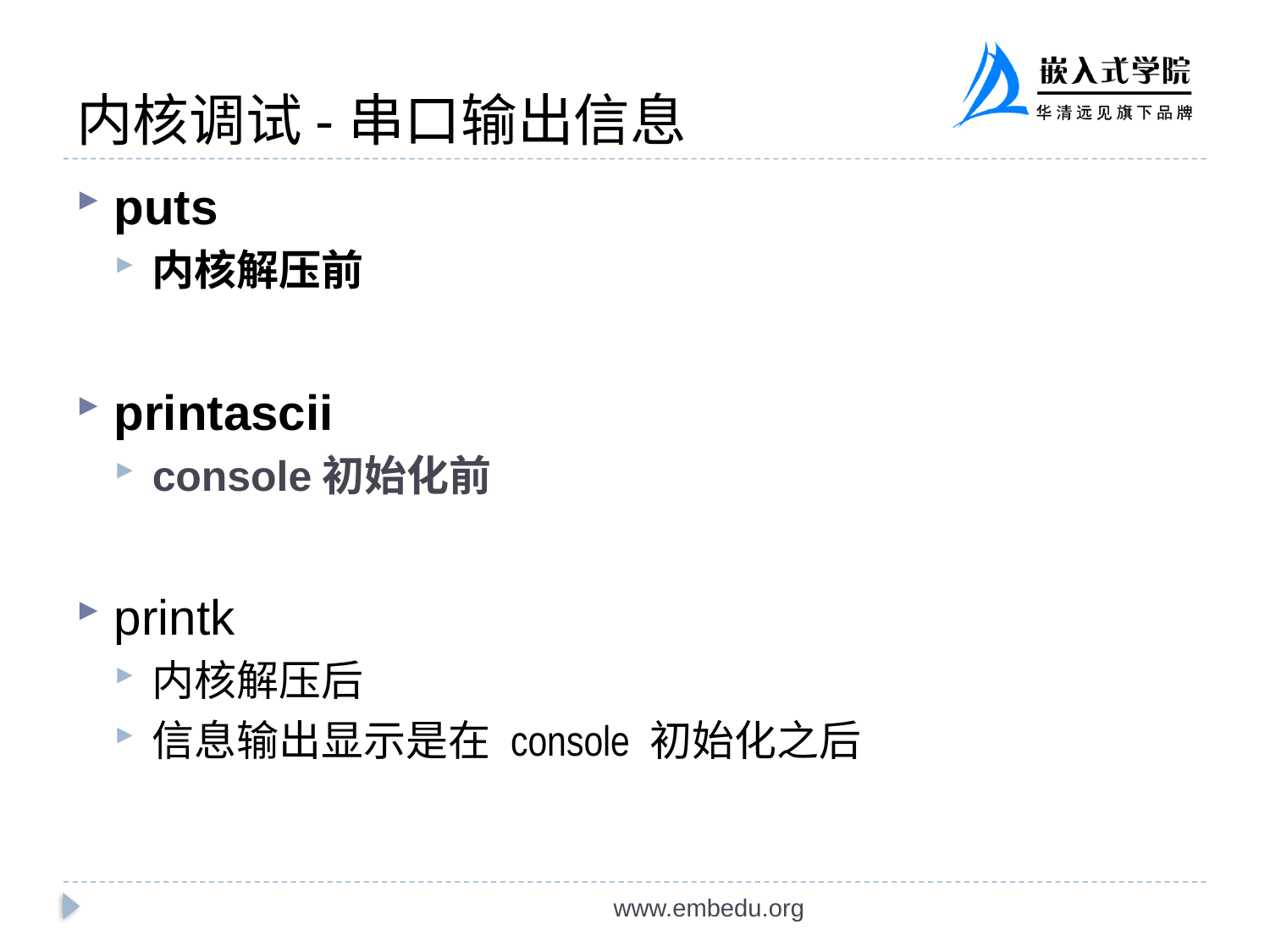

# 内核调试-串口输出信息
puts
内核解压前

printascii
console初始化前

printk
内核解压后
信息输出显示是在 console 初始化之后
www.embedu.org